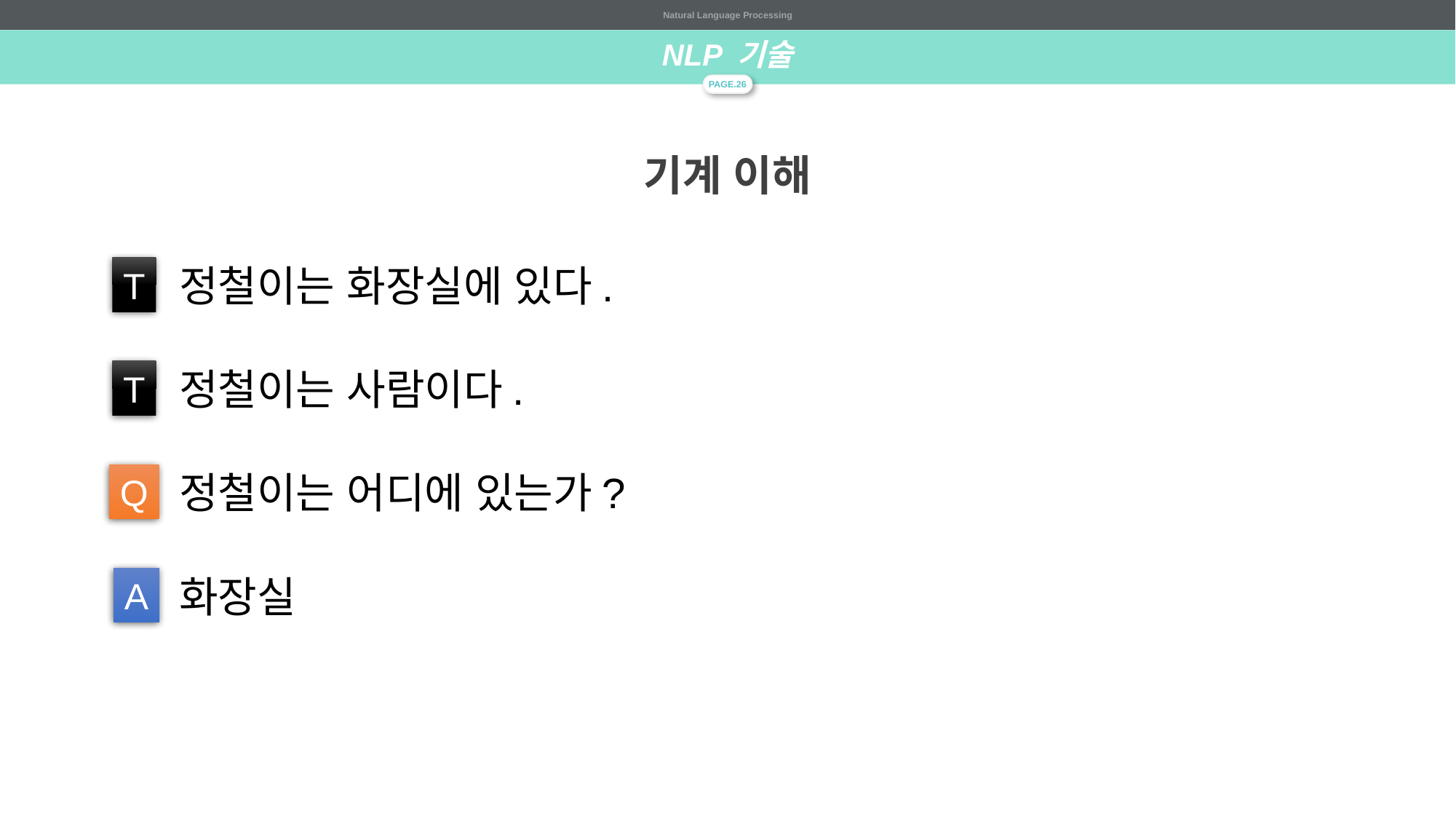

Natural Language Processing
NLP 기술
PAGE.26
기계 이해
정철이는 화장실에 있다.
T
정철이는 사람이다.
T
정철이는 어디에 있는가?
Q
화장실
A